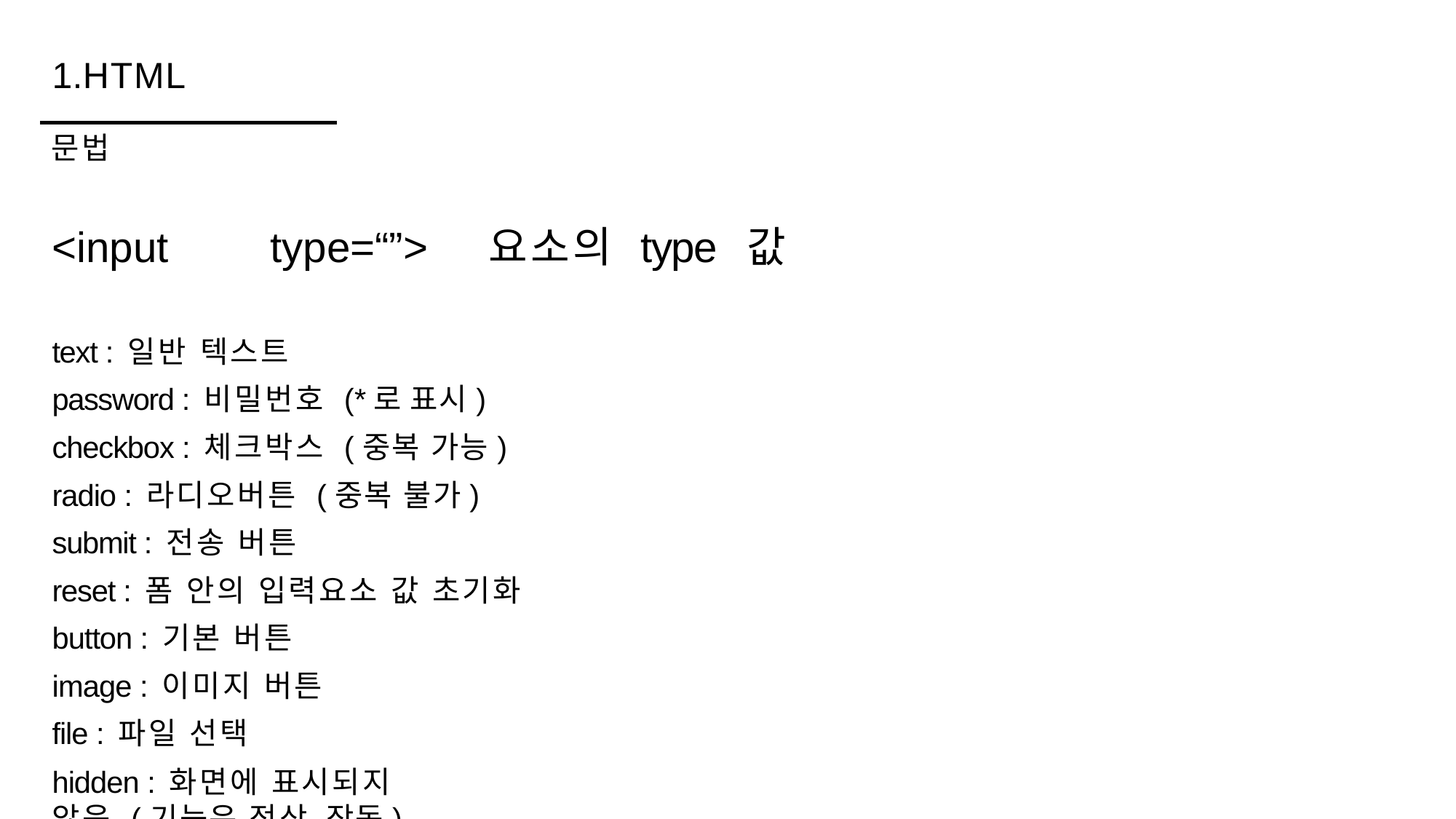

# 1.HTML

문법

<input	type=“”>	요소의 type 값

text : 일반 텍스트
password : 비밀번호 (*로 표시)  checkbox : 체크박스 (중복 가능)  radio : 라디오버튼 (중복 불가)  submit : 전송 버튼
reset : 폼 안의 입력요소 값 초기화  button : 기본 버튼
image : 이미지 버튼
file : 파일 선택
hidden : 화면에 표시되지 않음 (기능은 정상 작동)